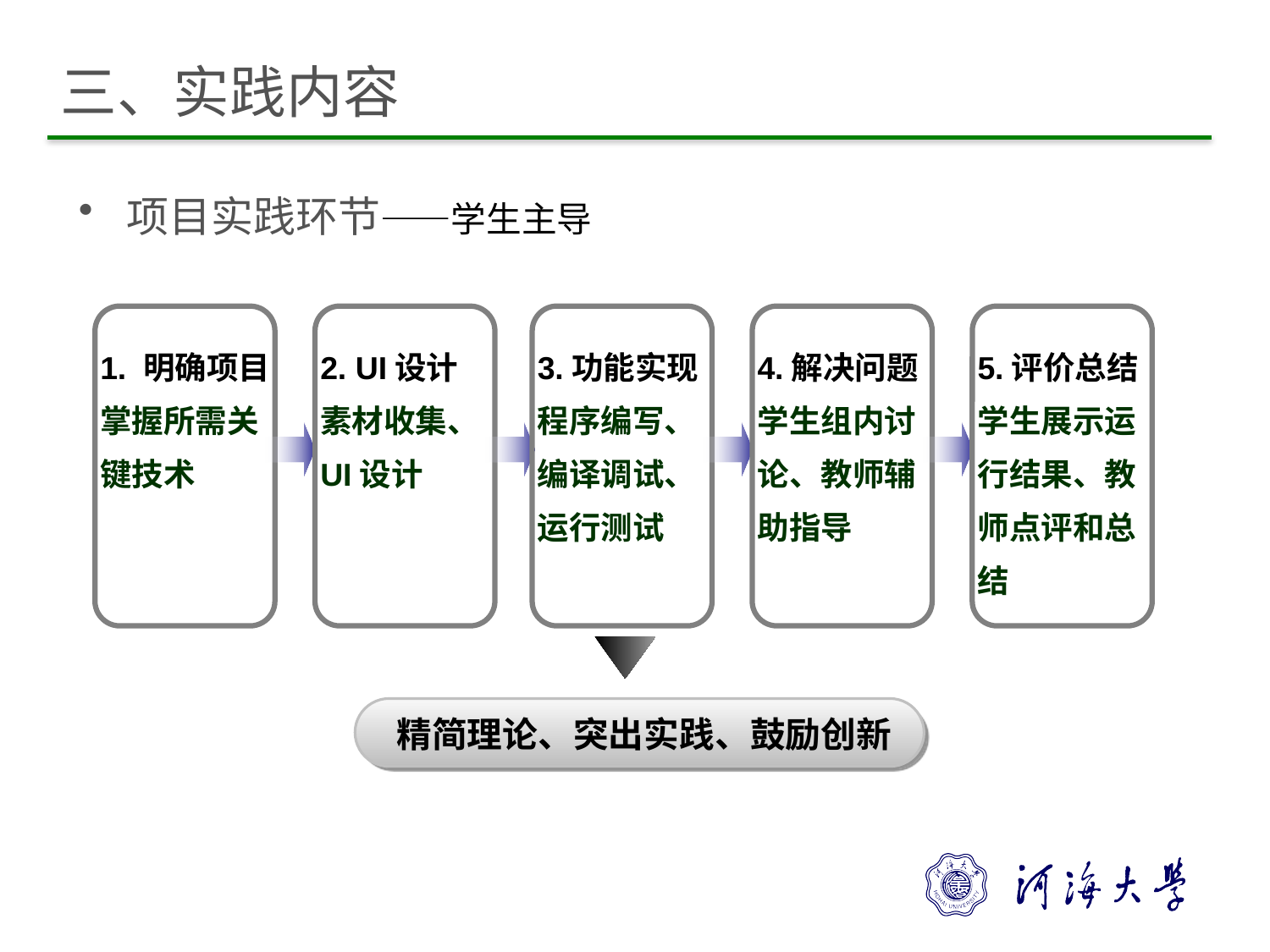

# 三、实践内容
项目实践环节——学生主导

1. 明确项目
掌握所需关键技术
2. UI设计
素材收集、UI设计
3.功能实现程序编写、编译调试、运行测试
4.解决问题学生组内讨论、教师辅助指导
5.评价总结学生展示运行结果、教师点评和总结

精简理论、突出实践、鼓励创新